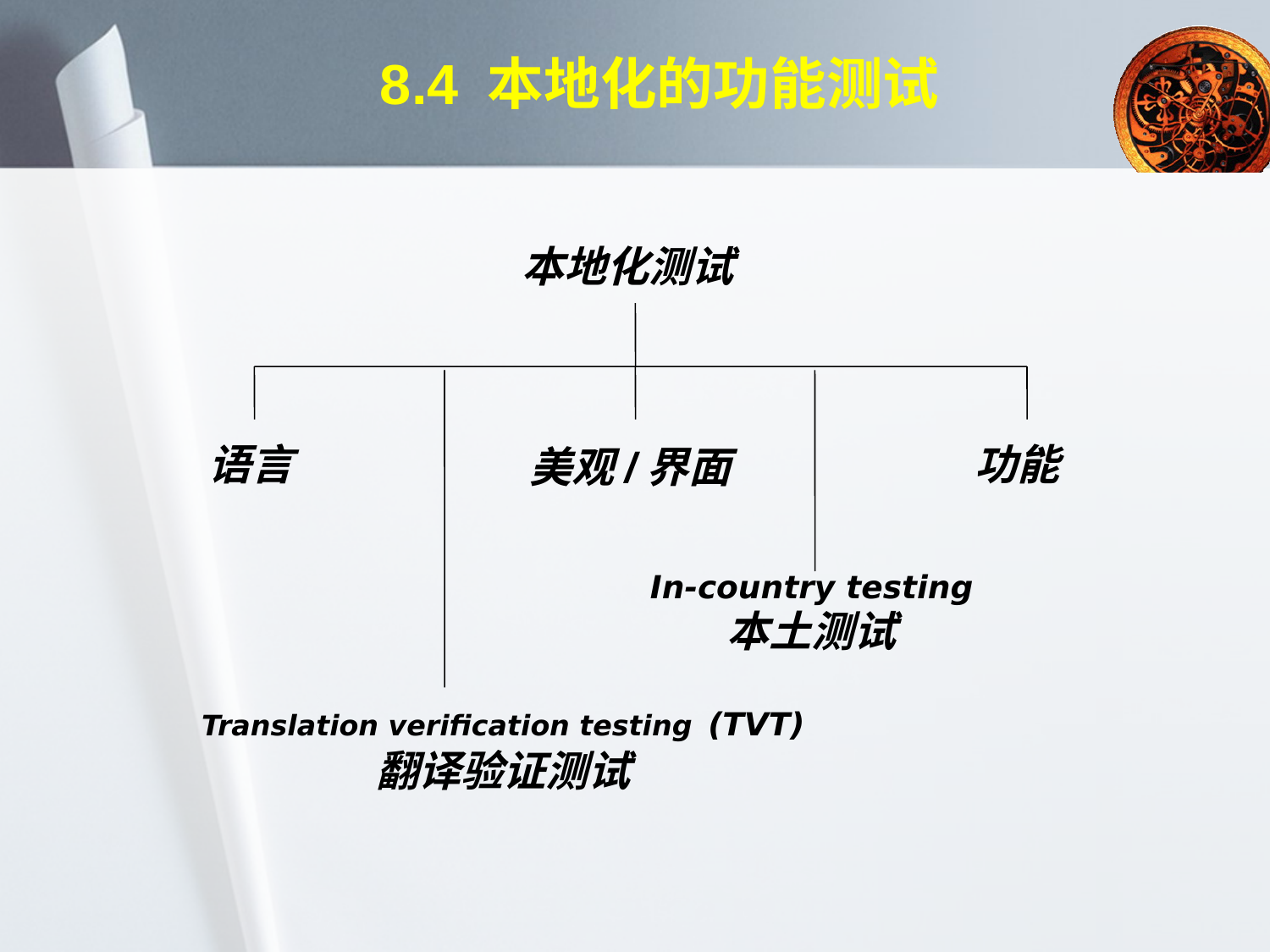

# 8.4 本地化的功能测试
本地化测试

语言
功能
美观/界面
In-country testing
本土测试
Translation verification testing (TVT)
翻译验证测试